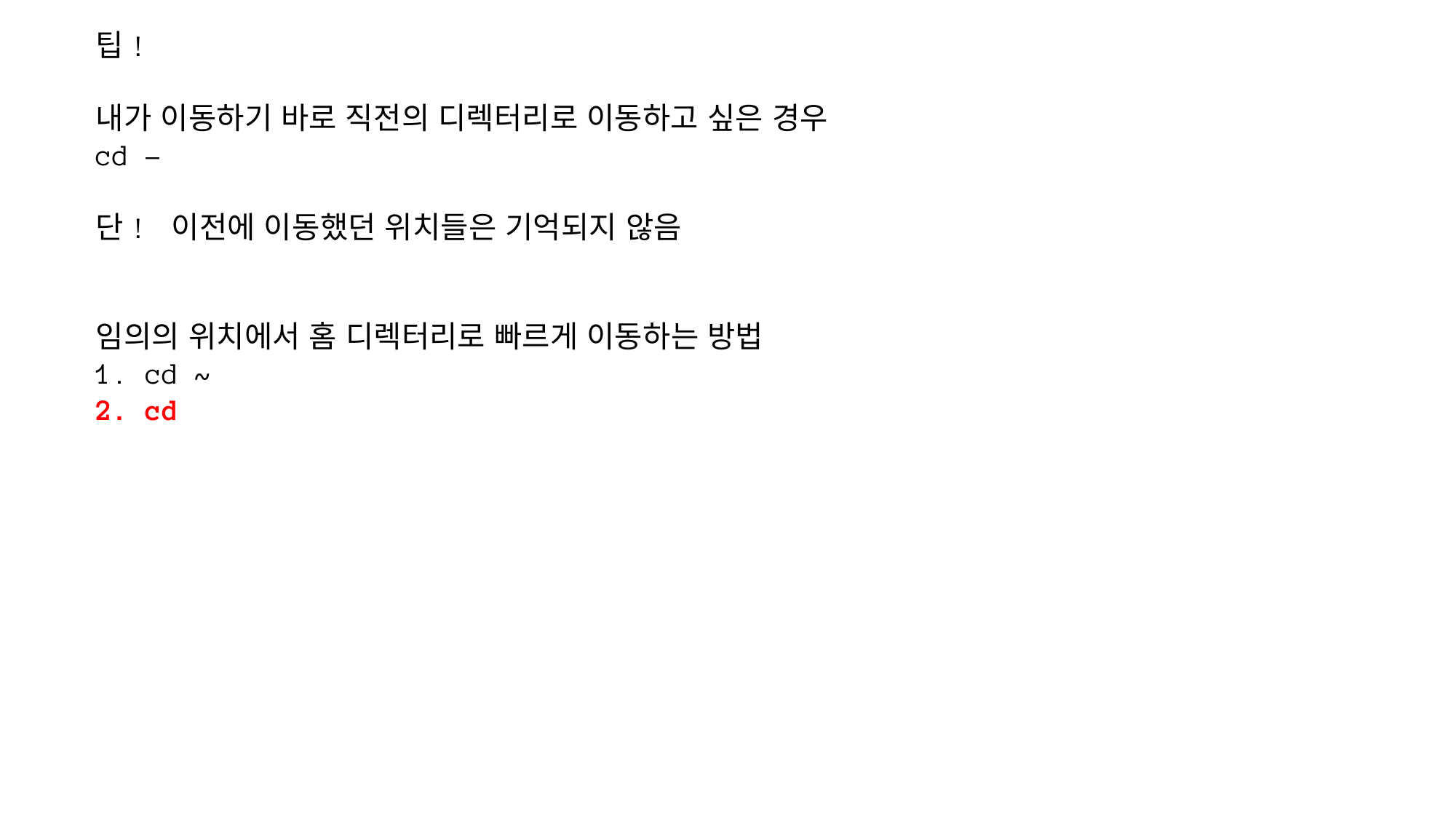

팁!

내가 이동하기 바로 직전의 디렉터리로 이동하고 싶은 경우
cd -

단! 이전에 이동했던 위치들은 기억되지 않음

임의의 위치에서 홈 디렉터리로 빠르게 이동하는 방법
1. cd ~
2. cd